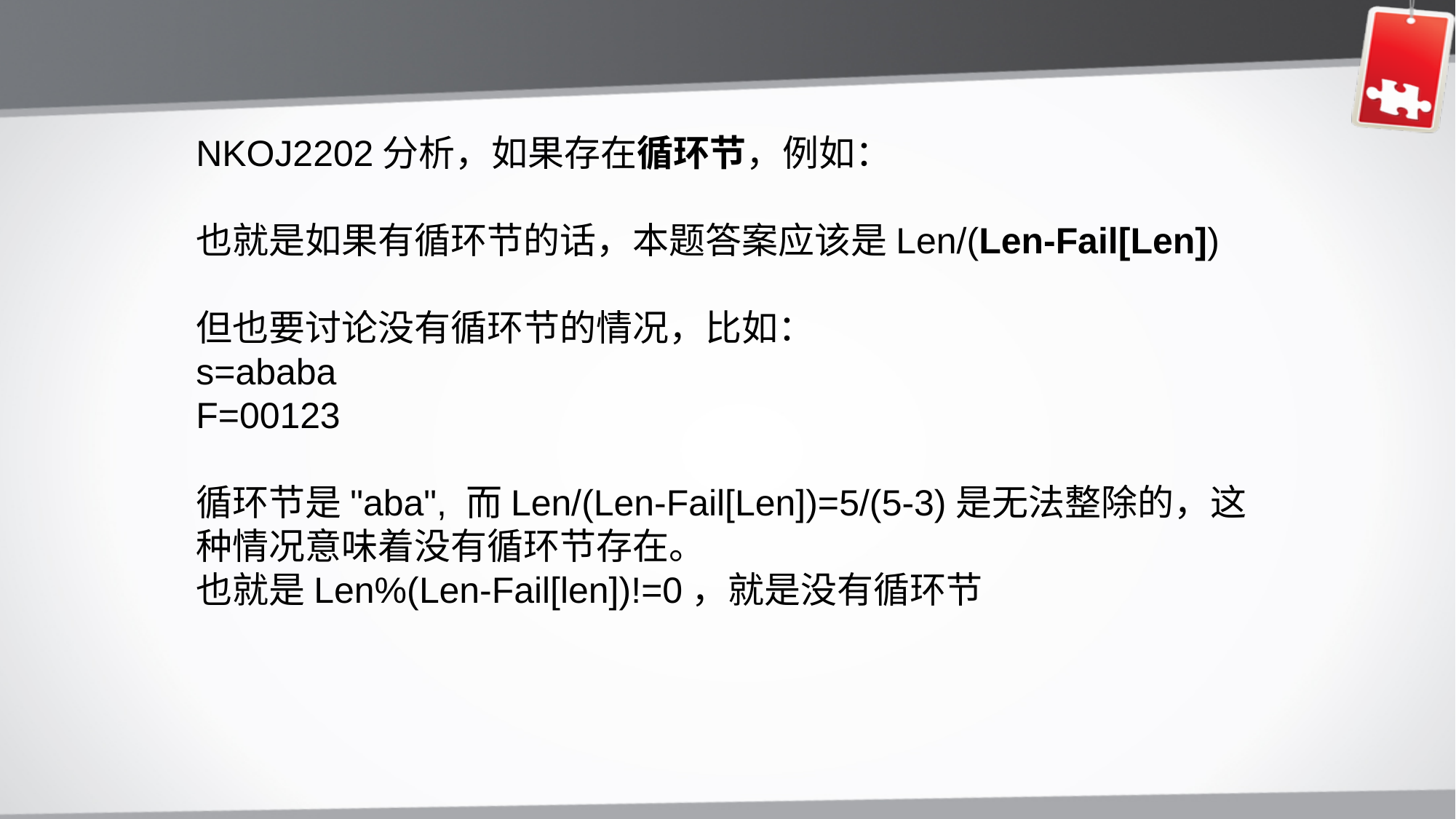

NKOJ2202分析，如果存在循环节，例如：

也就是如果有循环节的话，本题答案应该是Len/(Len-Fail[Len])

但也要讨论没有循环节的情况，比如：
s=ababa
F=00123

循环节是"aba", 而Len/(Len-Fail[Len])=5/(5-3)是无法整除的，这种情况意味着没有循环节存在。
也就是Len%(Len-Fail[len])!=0，就是没有循环节